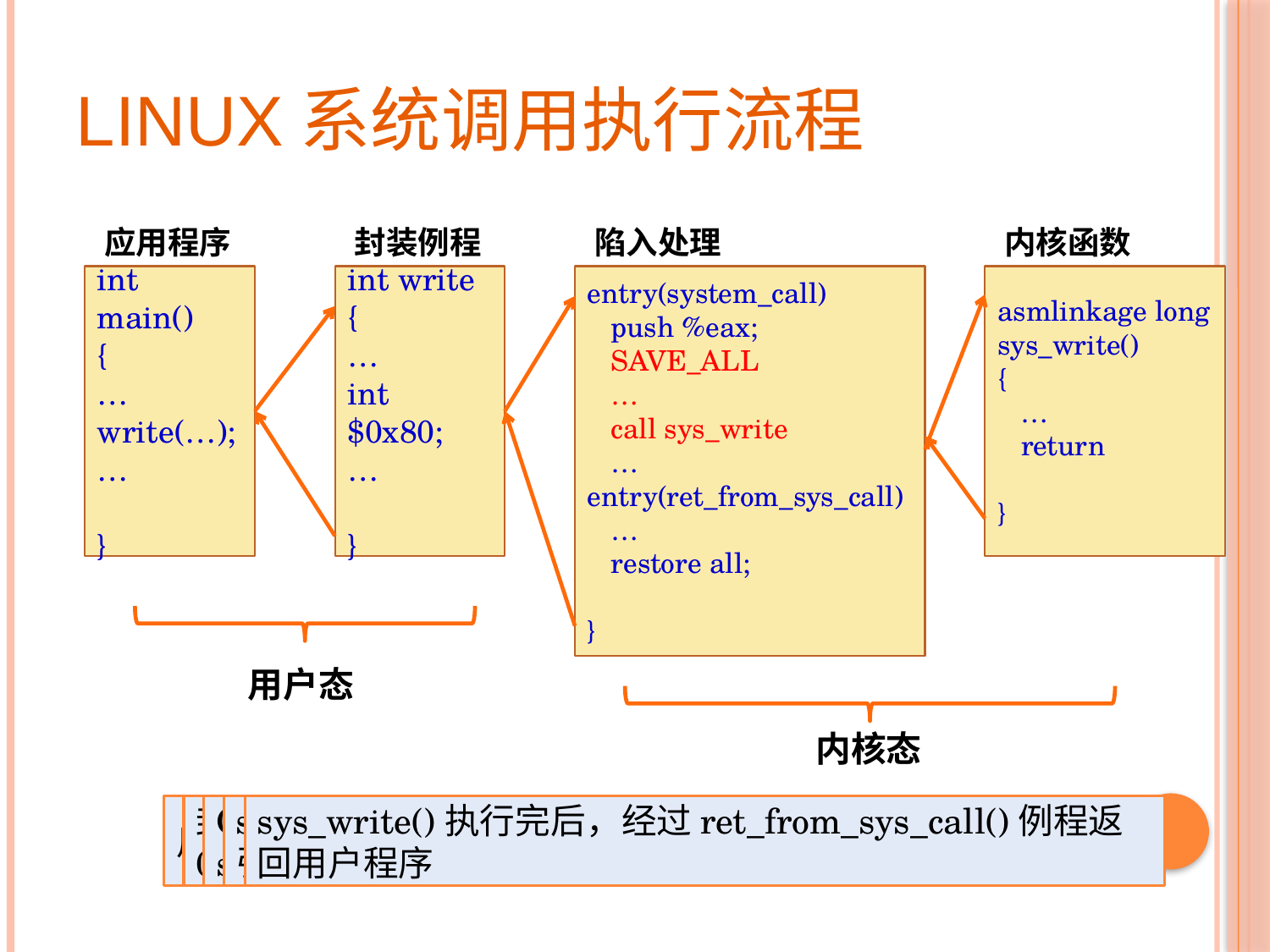

# Linux系统调用执行流程
应用程序
封装例程
陷入处理
内核函数
int main()
{
…
write(…);
…

}
int write
{
…
int $0x80;
…

}
entry(system_call)
   push %eax;
   SAVE_ALL
   …
   call sys_write
   …
entry(ret_from_sys_call)
   …
   restore all;

}
asmlinkage long
sys_write()
{
   …
   return

}

用户态
内核态
用户态下调用C库的库函数，比如write()
封装后的write()先做好参数传递工作，然后使用int 0x80指令产生一次异常
CPU通过0x80号在IDT中找到对应的服务例程system_call()，并调用之
system_call()：将参数保存在内核栈；根据系统调用号索引系统调用表，找到系统调用程序入口，比如sys_write()
sys_write()执行完后，经过ret_from_sys_call()例程返回用户程序